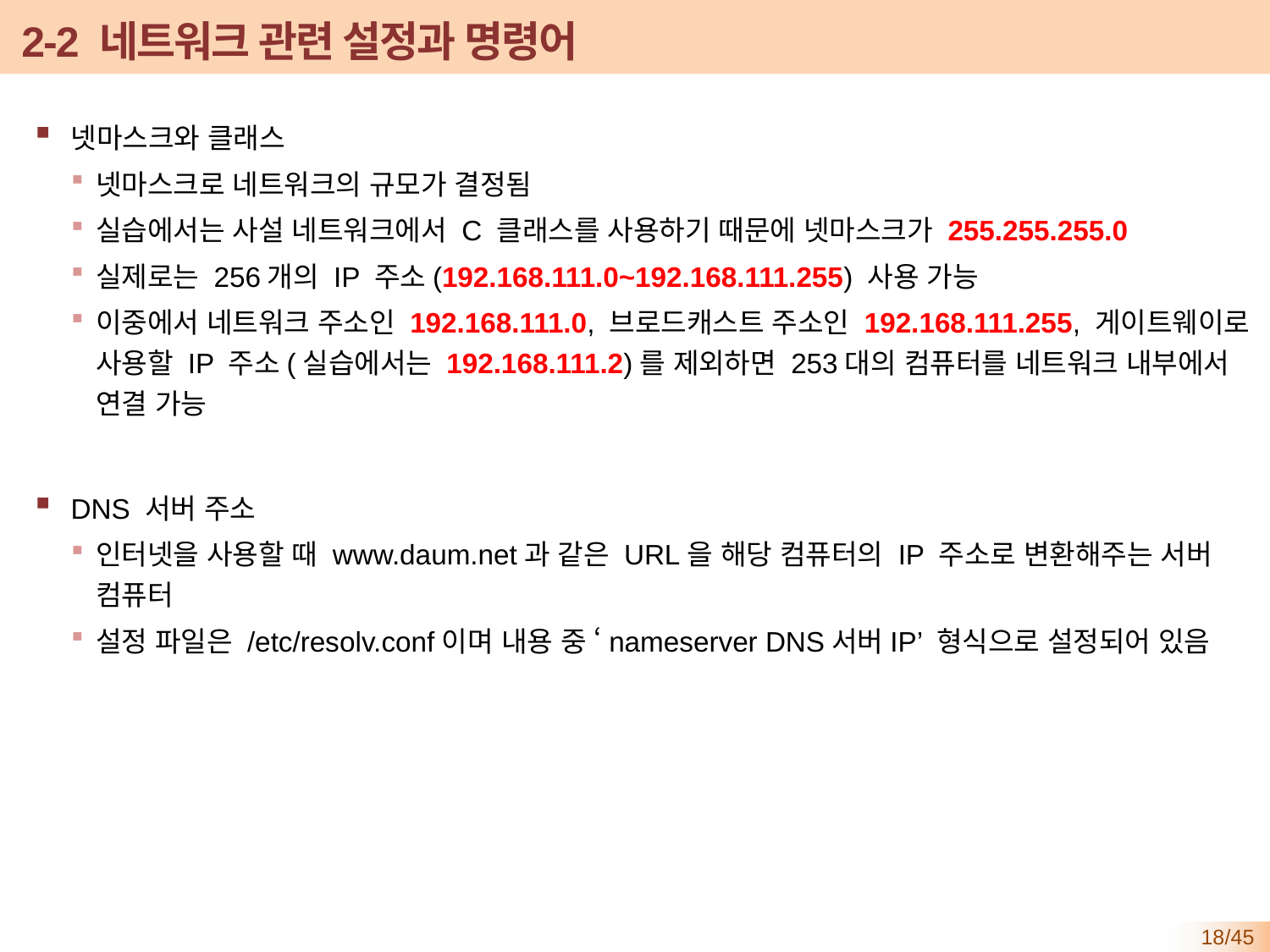

# 2-2 네트워크 관련 설정과 명령어
넷마스크와 클래스
넷마스크로 네트워크의 규모가 결정됨
실습에서는 사설 네트워크에서 C 클래스를 사용하기 때문에 넷마스크가 255.255.255.0
실제로는 256개의 IP 주소(192.168.111.0~192.168.111.255) 사용 가능
이중에서 네트워크 주소인 192.168.111.0, 브로드캐스트 주소인 192.168.111.255, 게이트웨이로 사용할 IP 주소(실습에서는 192.168.111.2)를 제외하면 253대의 컴퓨터를 네트워크 내부에서 연결 가능

DNS 서버 주소
인터넷을 사용할 때 www.daum.net과 같은 URL을 해당 컴퓨터의 IP 주소로 변환해주는 서버 컴퓨터
설정 파일은 /etc/resolv.conf이며 내용 중 ‘nameserver DNS서버IP’ 형식으로 설정되어 있음